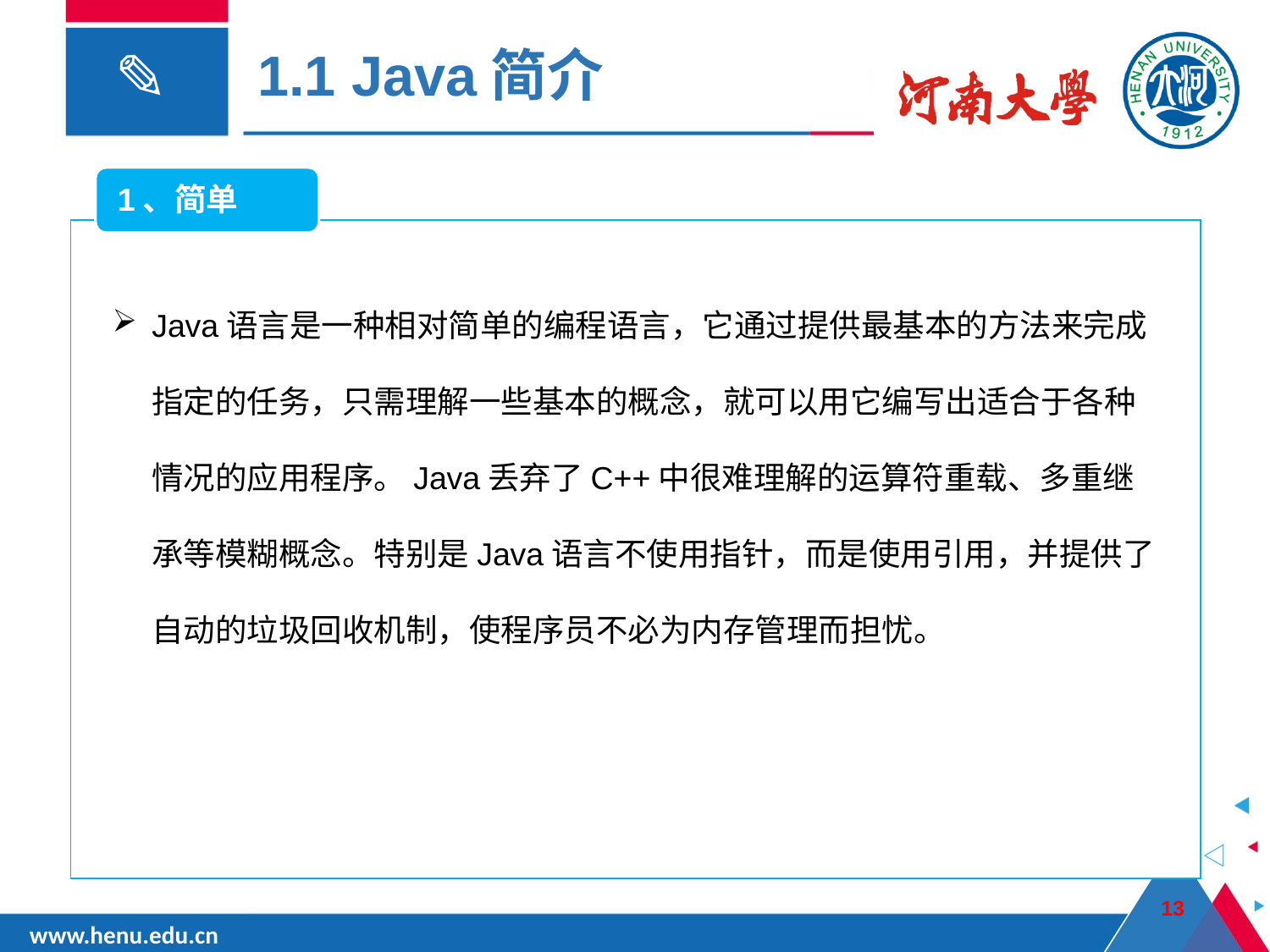

1.1 Java简介

1、简单

Java语言是一种相对简单的编程语言，它通过提供最基本的方法来完成指定的任务，只需理解一些基本的概念，就可以用它编写出适合于各种情况的应用程序。Java丢弃了C++中很难理解的运算符重载、多重继承等模糊概念。特别是Java语言不使用指针，而是使用引用，并提供了自动的垃圾回收机制，使程序员不必为内存管理而担忧。

13